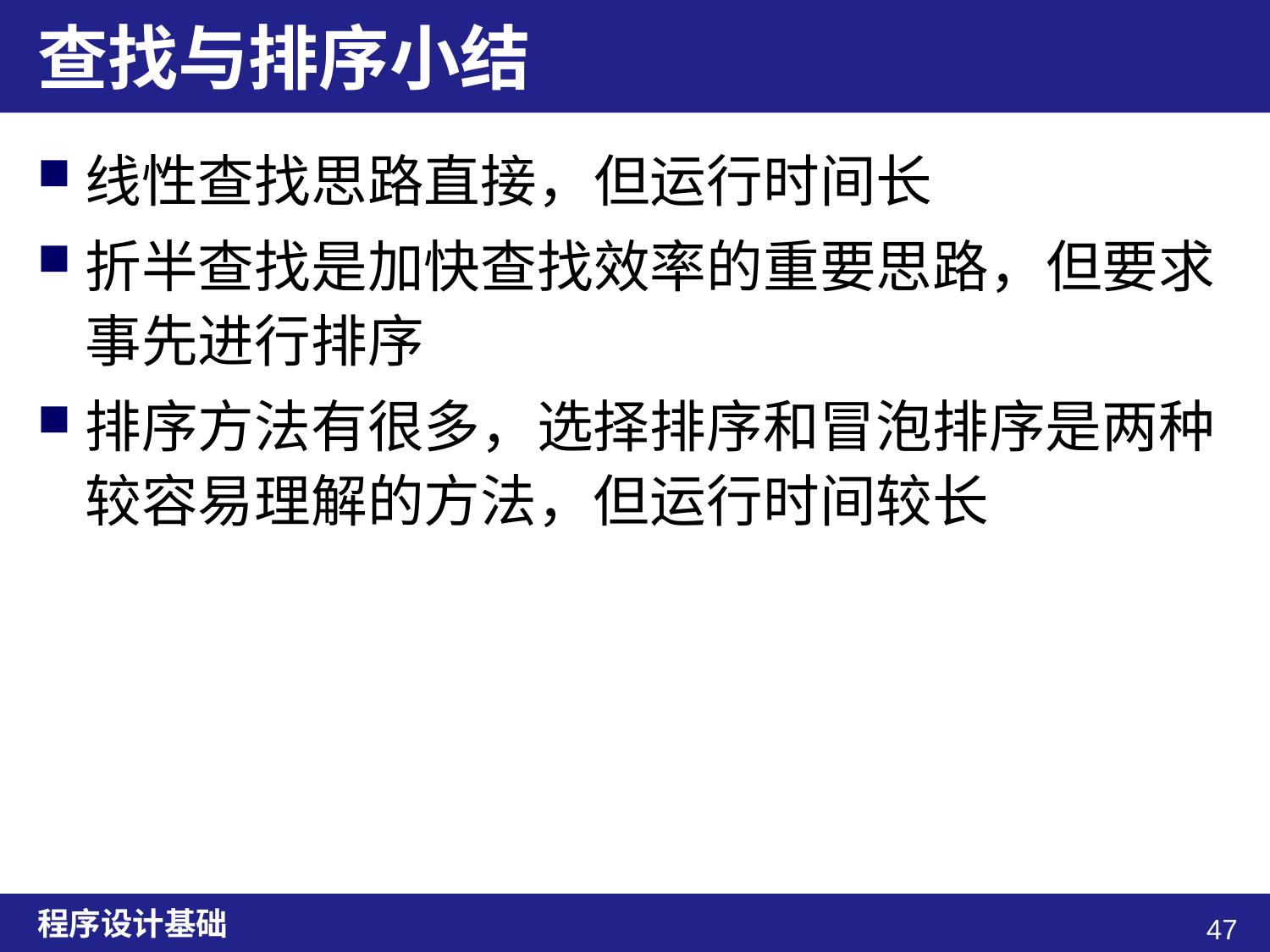

# 查找与排序小结
线性查找思路直接，但运行时间长
折半查找是加快查找效率的重要思路，但要求事先进行排序
排序方法有很多，选择排序和冒泡排序是两种较容易理解的方法，但运行时间较长